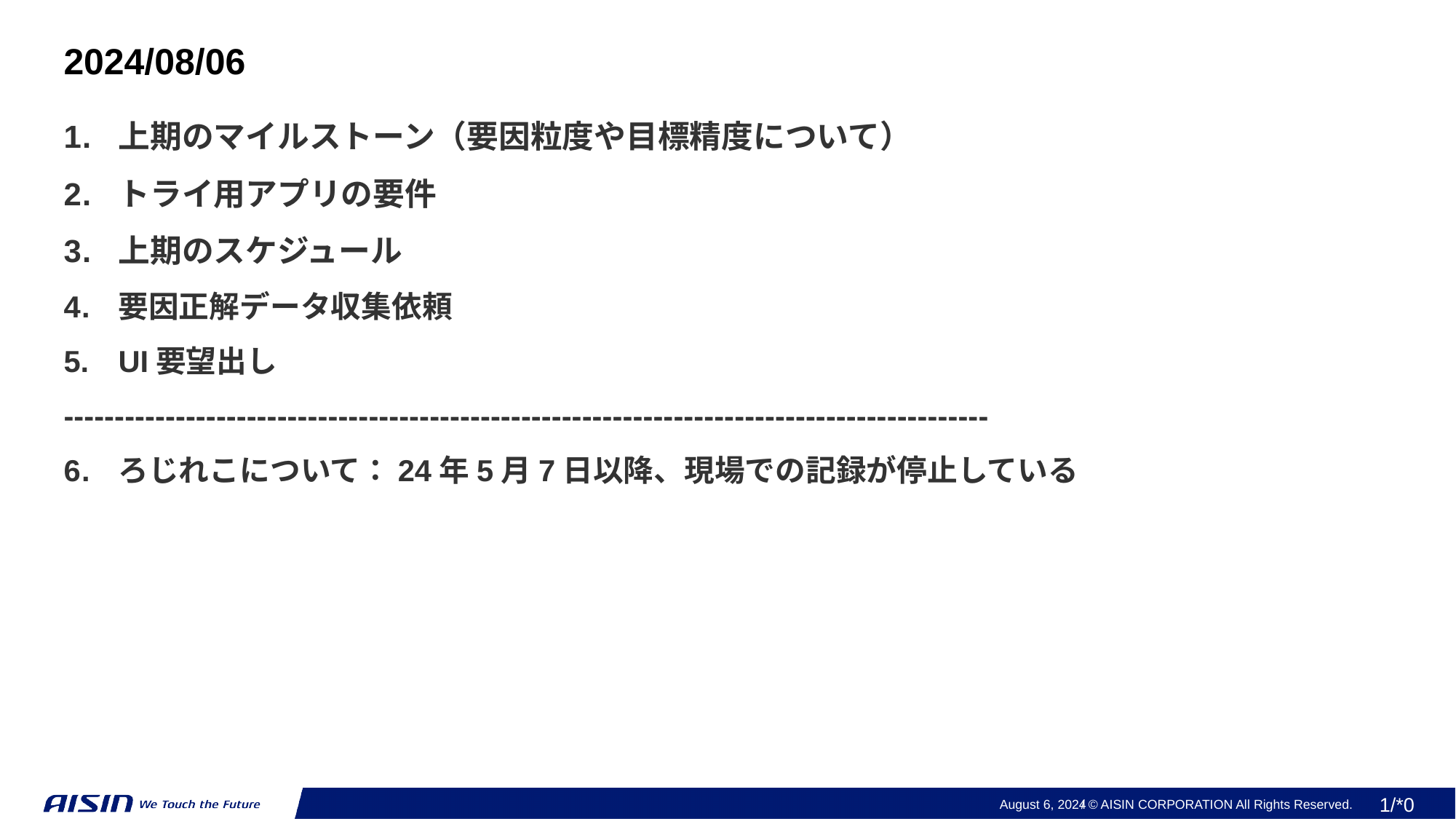

2024/08/06
上期のマイルストーン（要因粒度や目標精度について）
トライ用アプリの要件
上期のスケジュール
要因正解データ収集依頼
UI要望出し
-------------------------------------------------------------------------------------------
ろじれこについて：24年5月7日以降、現場での記録が停止している
August 6, 2024